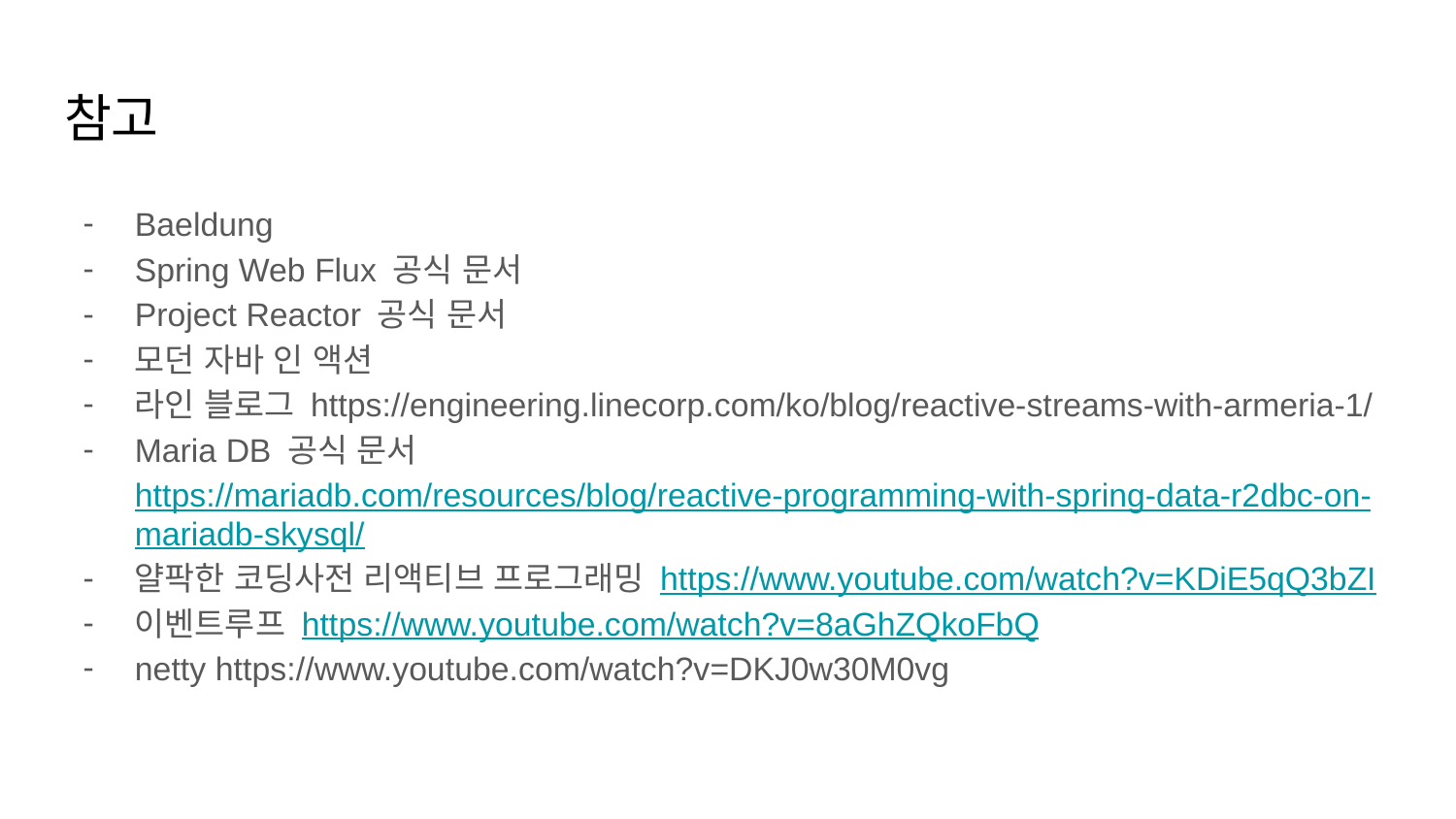

# 참고
Baeldung
Spring Web Flux 공식 문서
Project Reactor 공식 문서
모던 자바 인 액션
라인 블로그 https://engineering.linecorp.com/ko/blog/reactive-streams-with-armeria-1/
Maria DB 공식 문서 https://mariadb.com/resources/blog/reactive-programming-with-spring-data-r2dbc-on-mariadb-skysql/
얄팍한 코딩사전 리액티브 프로그래밍 https://www.youtube.com/watch?v=KDiE5qQ3bZI
이벤트루프 https://www.youtube.com/watch?v=8aGhZQkoFbQ
netty https://www.youtube.com/watch?v=DKJ0w30M0vg